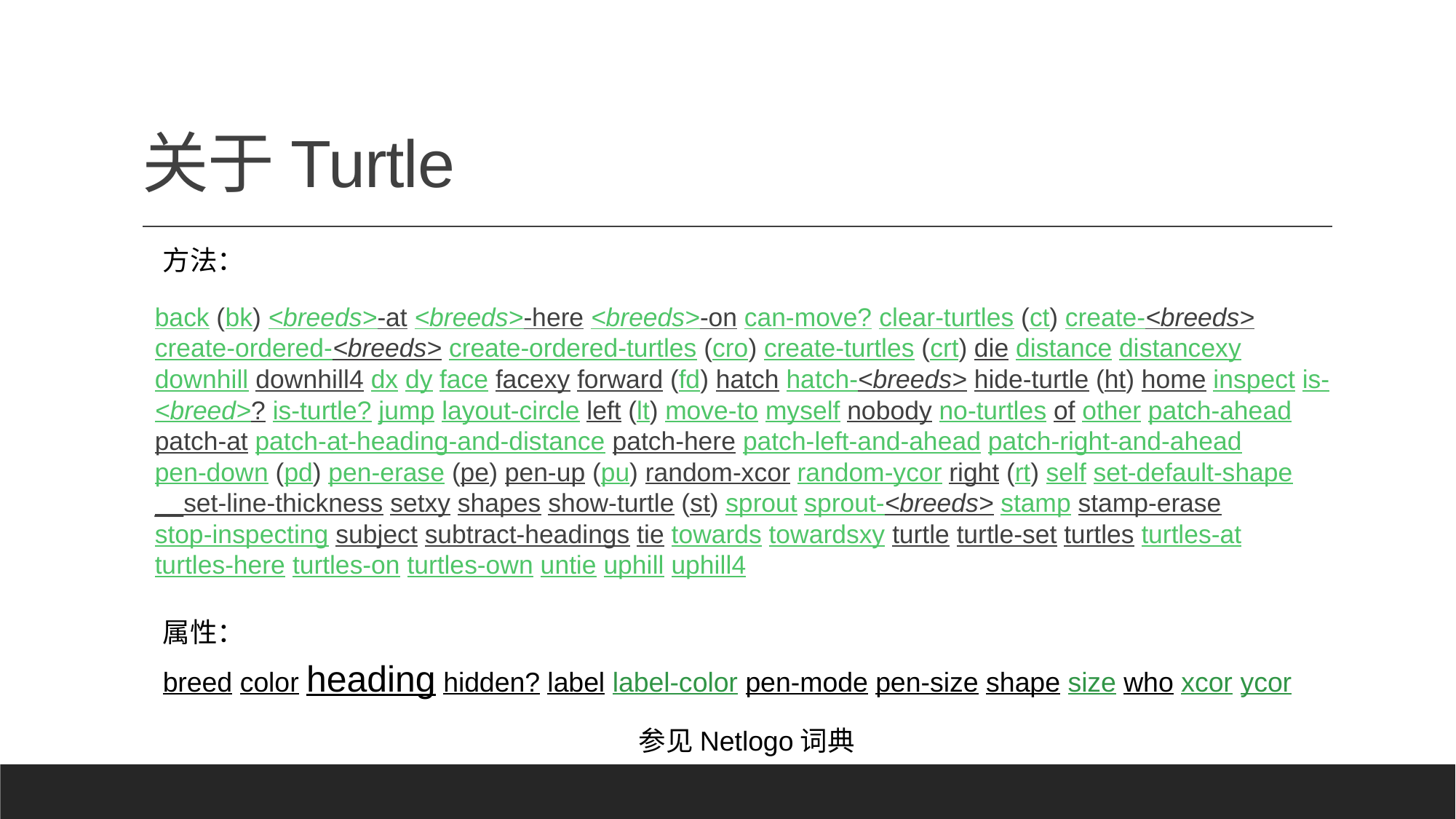

# 关于Turtle
方法：
back (bk) <breeds>-at <breeds>-here <breeds>-on can-move? clear-turtles (ct) create-<breeds> create-ordered-<breeds> create-ordered-turtles (cro) create-turtles (crt) die distance distancexy downhill downhill4 dx dy face facexy forward (fd) hatch hatch-<breeds> hide-turtle (ht) home inspect is-<breed>? is-turtle? jump layout-circle left (lt) move-to myself nobody no-turtles of other patch-ahead patch-at patch-at-heading-and-distance patch-here patch-left-and-ahead patch-right-and-ahead pen-down (pd) pen-erase (pe) pen-up (pu) random-xcor random-ycor right (rt) self set-default-shape __set-line-thickness setxy shapes show-turtle (st) sprout sprout-<breeds> stamp stamp-erase stop-inspecting subject subtract-headings tie towards towardsxy turtle turtle-set turtles turtles-at turtles-here turtles-on turtles-own untie uphill uphill4
属性：
breed color heading hidden? label label-color pen-mode pen-size shape size who xcor ycor
参见Netlogo词典